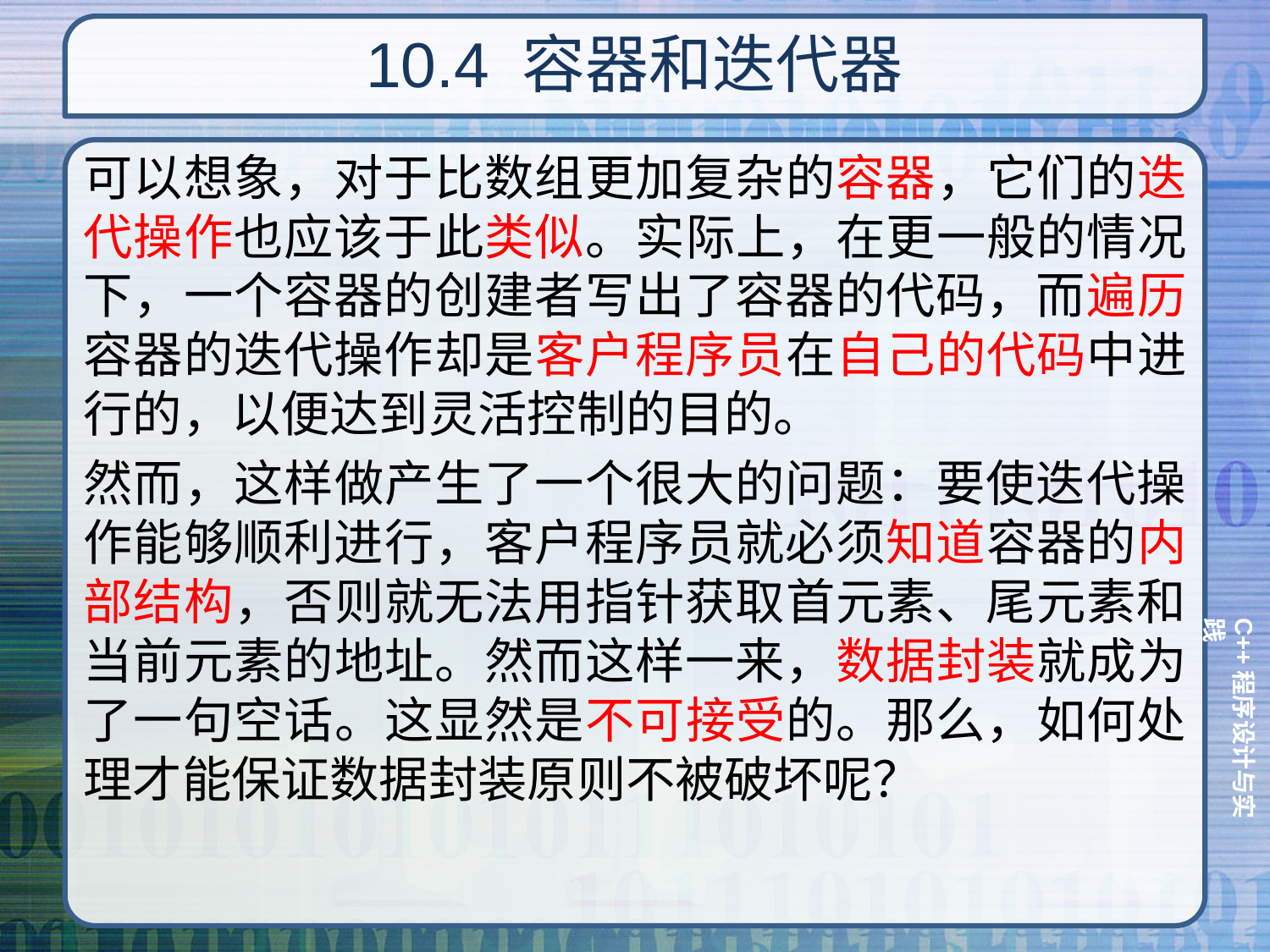

# 10.4 容器和迭代器
可以想象，对于比数组更加复杂的容器，它们的迭代操作也应该于此类似。实际上，在更一般的情况下，一个容器的创建者写出了容器的代码，而遍历容器的迭代操作却是客户程序员在自己的代码中进行的，以便达到灵活控制的目的。
然而，这样做产生了一个很大的问题：要使迭代操作能够顺利进行，客户程序员就必须知道容器的内部结构，否则就无法用指针获取首元素、尾元素和当前元素的地址。然而这样一来，数据封装就成为了一句空话。这显然是不可接受的。那么，如何处理才能保证数据封装原则不被破坏呢？